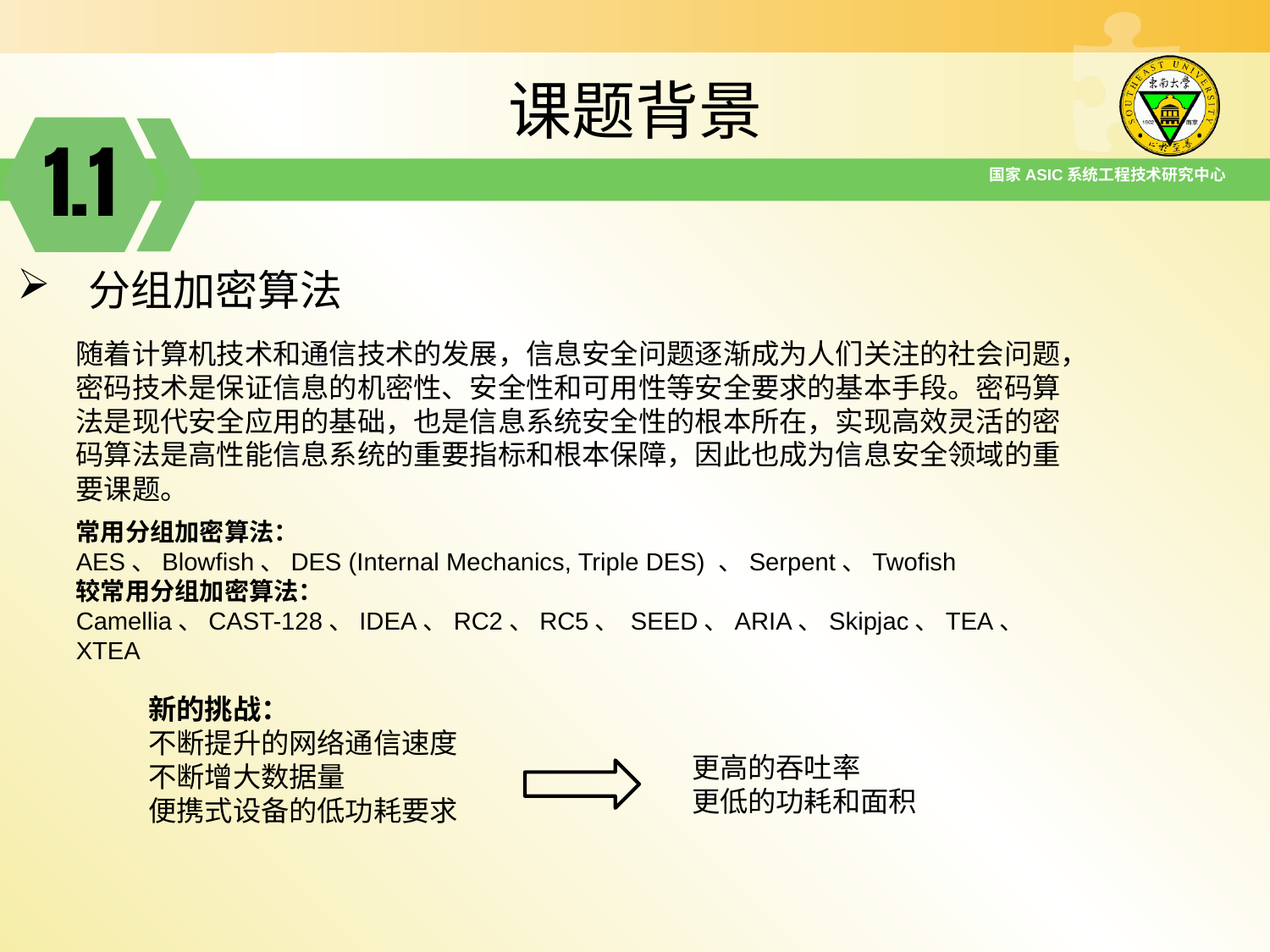

课题背景
1.1

国家ASIC系统工程技术研究中心
分组加密算法
随着计算机技术和通信技术的发展，信息安全问题逐渐成为人们关注的社会问题，密码技术是保证信息的机密性、安全性和可用性等安全要求的基本手段。密码算法是现代安全应用的基础，也是信息系统安全性的根本所在，实现高效灵活的密码算法是高性能信息系统的重要指标和根本保障，因此也成为信息安全领域的重要课题。
常用分组加密算法：
AES、Blowfish、DES (Internal Mechanics, Triple DES) 、Serpent、Twofish
较常用分组加密算法：
Camellia、CAST-128、IDEA、RC2、RC5、 SEED、ARIA、Skipjac、TEA、XTEA
新的挑战：
不断提升的网络通信速度
不断增大数据量
便携式设备的低功耗要求
更高的吞吐率
更低的功耗和面积